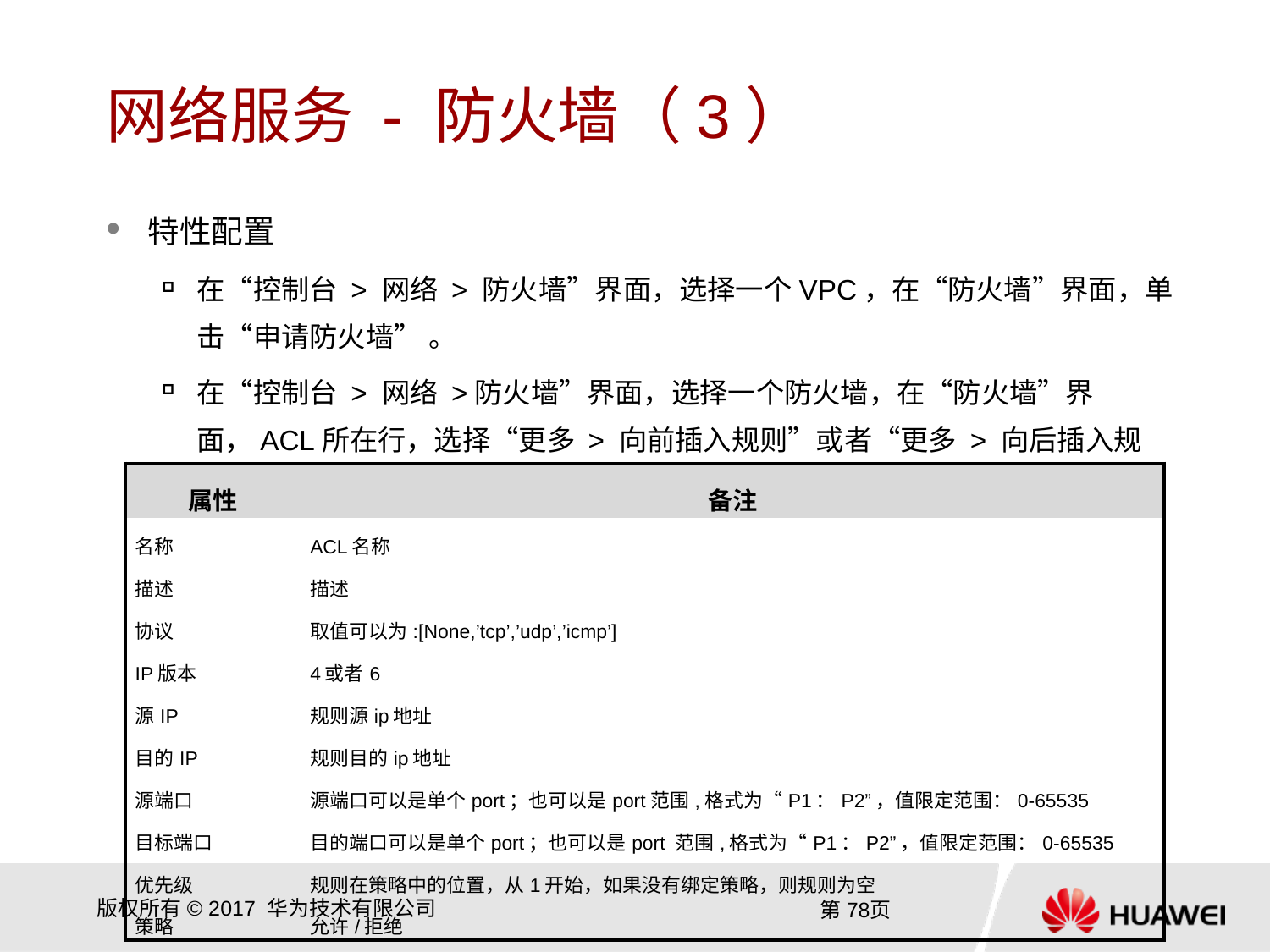

# 网络服务 - 防火墙（3）
特性配置
在“控制台 > 网络 > 防火墙”界面，选择一个VPC，在“防火墙”界面，单击“申请防火墙” 。
在“控制台 > 网络 >防火墙”界面，选择一个防火墙，在“防火墙”界面，ACL所在行，选择“更多 > 向前插入规则”或者“更多 > 向后插入规则”。

| 属性 | 备注 |
| --- | --- |
| 名称 | ACL名称 |
| 描述 | 描述 |
| 协议 | 取值可以为:[None,’tcp’,’udp’,’icmp’] |
| IP版本 | 4或者6 |
| 源IP | 规则源ip地址 |
| 目的IP | 规则目的ip地址 |
| 源端口 | 源端口可以是单个port；也可以是port范围,格式为“P1：P2”，值限定范围：0-65535 |
| 目标端口 | 目的端口可以是单个port；也可以是port 范围,格式为“P1：P2”，值限定范围：0-65535 |
| 优先级 | 规则在策略中的位置，从1开始，如果没有绑定策略，则规则为空 |
| 策略 | 允许/拒绝 |